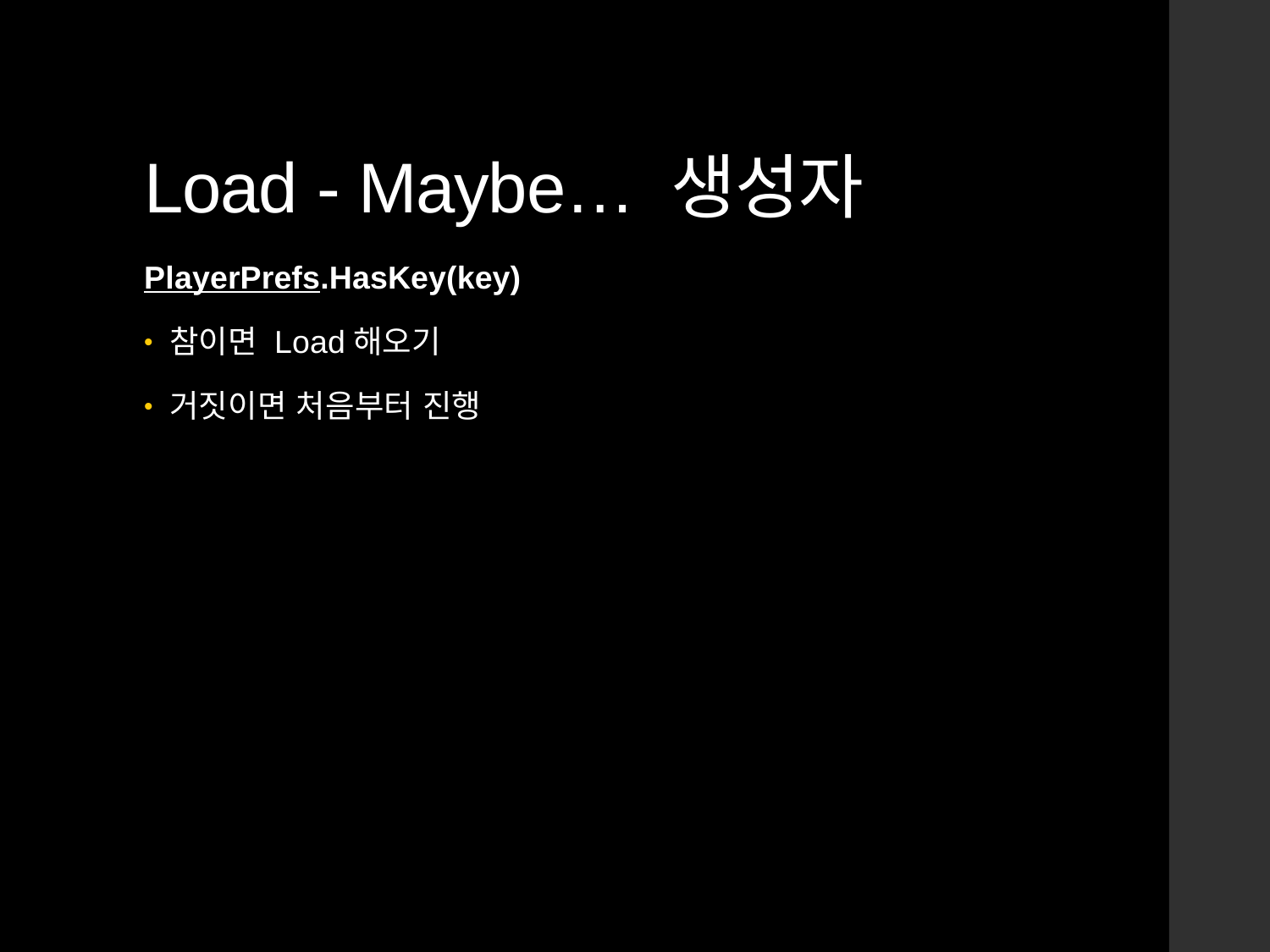

# Load - Maybe… 생성자
PlayerPrefs.HasKey(key)
참이면 Load해오기
거짓이면 처음부터 진행